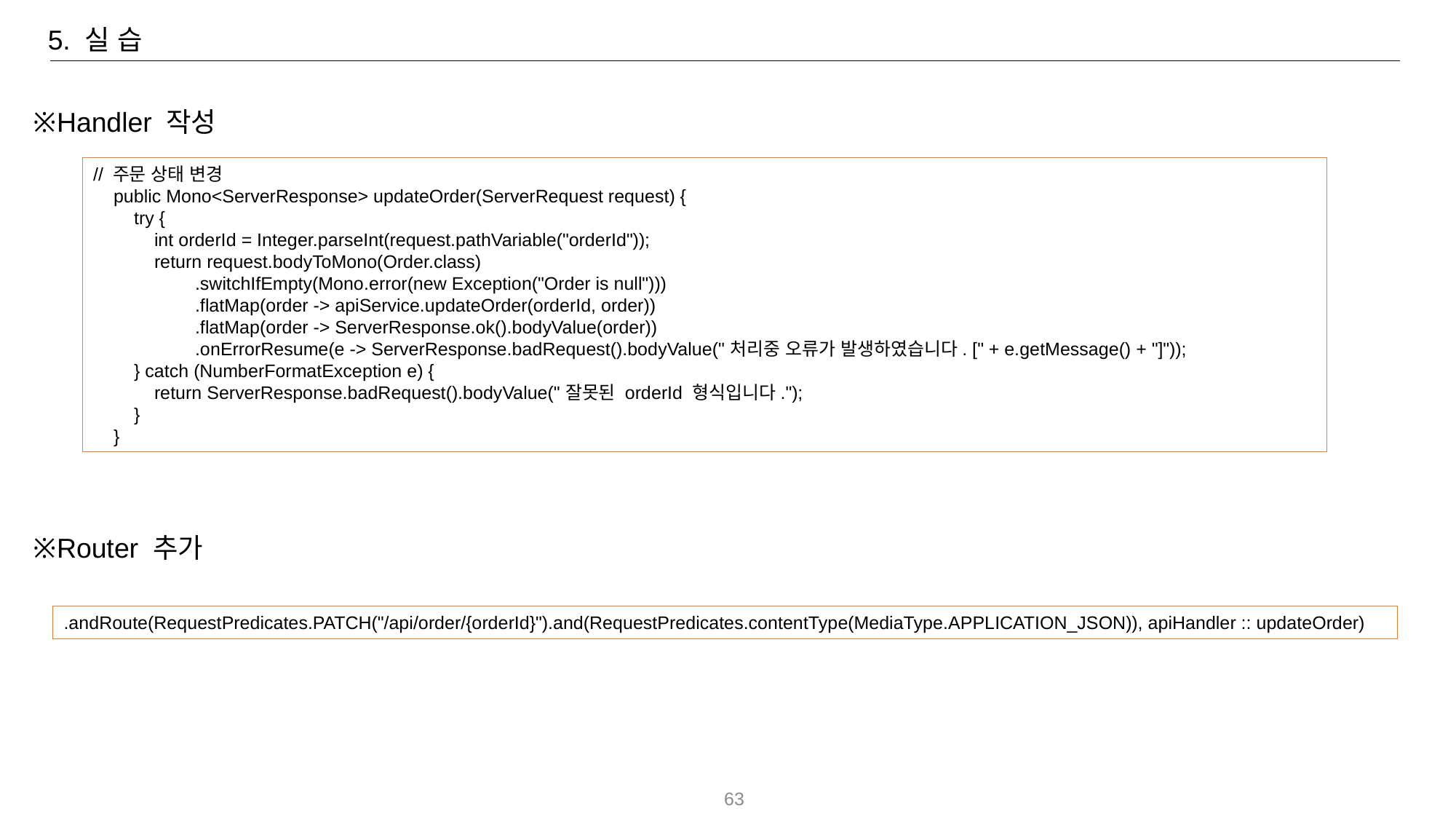

# 5. 실 습

※ Handler 작성

※ Router 추가

// 주문 상태 변경
    public Mono<ServerResponse> updateOrder(ServerRequest request) {
        try {
            int orderId = Integer.parseInt(request.pathVariable("orderId"));
            return request.bodyToMono(Order.class)
                    .switchIfEmpty(Mono.error(new Exception("Order is null")))
                    .flatMap(order -> apiService.updateOrder(orderId, order))
                    .flatMap(order -> ServerResponse.ok().bodyValue(order))
                    .onErrorResume(e -> ServerResponse.badRequest().bodyValue("처리중 오류가 발생하였습니다. [" + e.getMessage() + "]"));
        } catch (NumberFormatException e) {
            return ServerResponse.badRequest().bodyValue("잘못된 orderId 형식입니다.");
        }
    }
.andRoute(RequestPredicates.PATCH("/api/order/{orderId}").and(RequestPredicates.contentType(MediaType.APPLICATION_JSON)), apiHandler :: updateOrder)
63